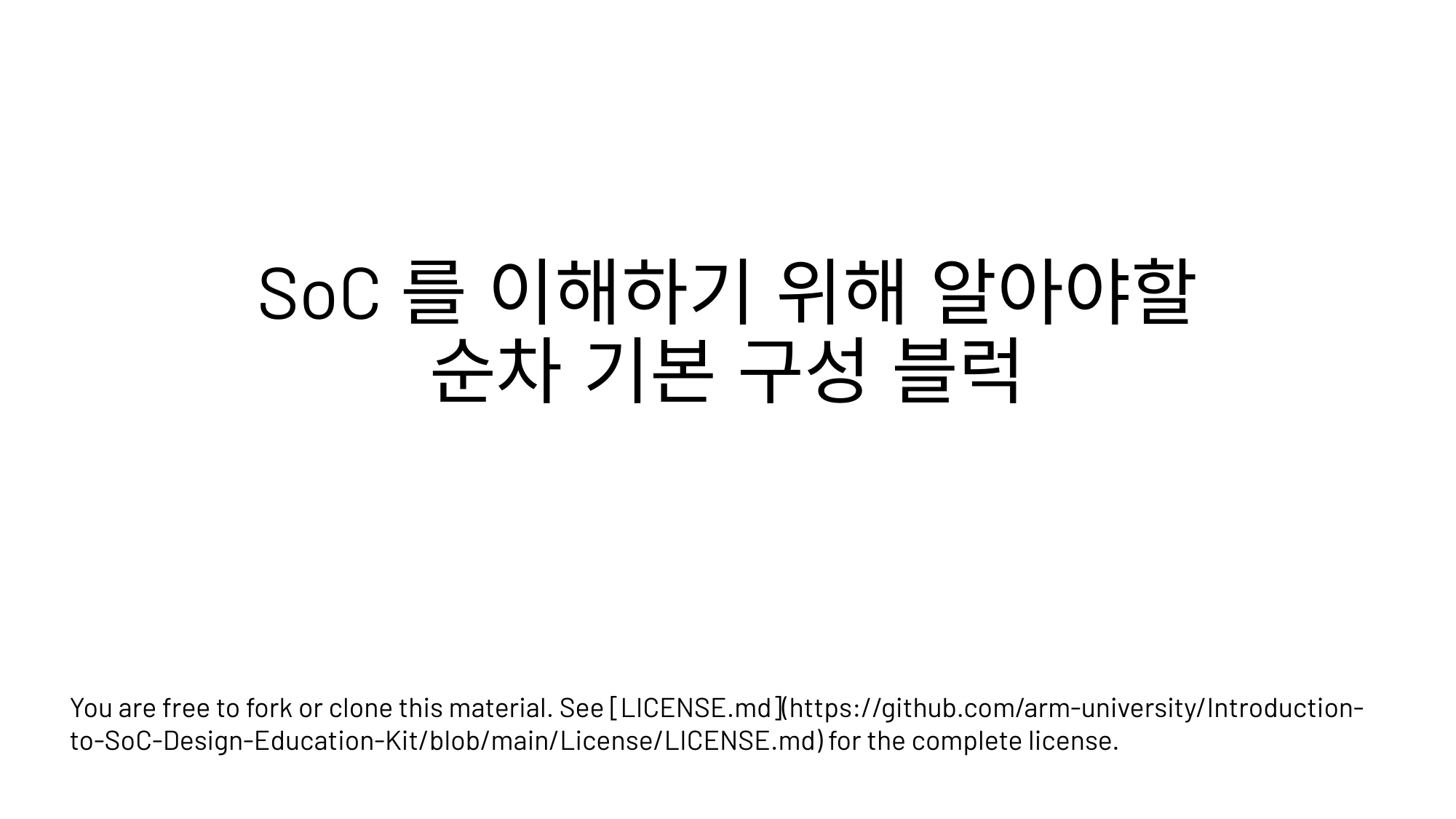

# SoC를 이해하기 위해 알아야할 순차 기본 구성 블럭

You are free to fork or clone this material. See [LICENSE.md](https://github.com/arm-university/Introduction-to-SoC-Design-Education-Kit/blob/main/License/LICENSE.md) for the complete license.